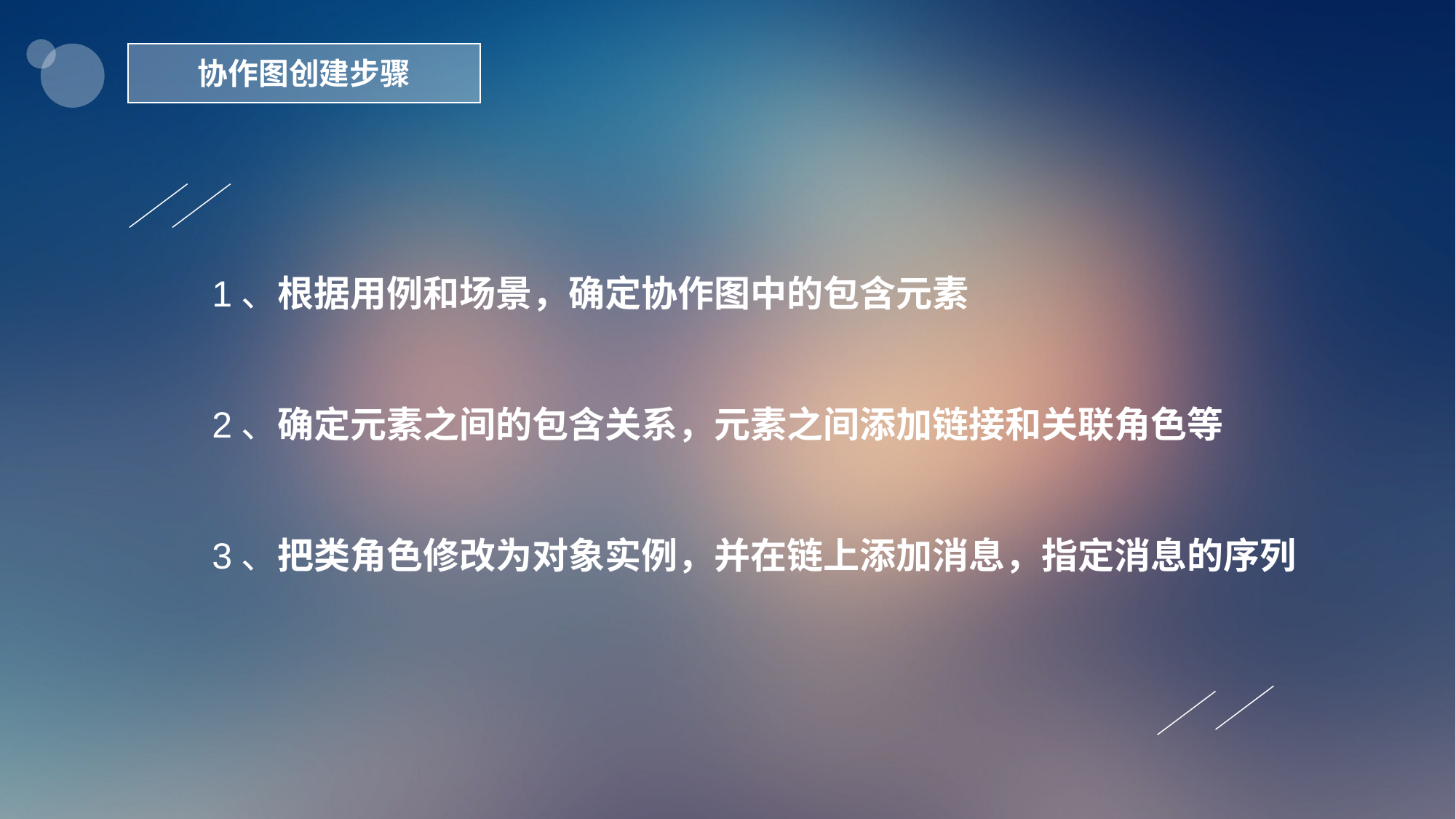

协作图创建步骤

1、根据用例和场景，确定协作图中的包含元素

2、确定元素之间的包含关系，元素之间添加链接和关联角色等

3、把类角色修改为对象实例，并在链上添加消息，指定消息的序列